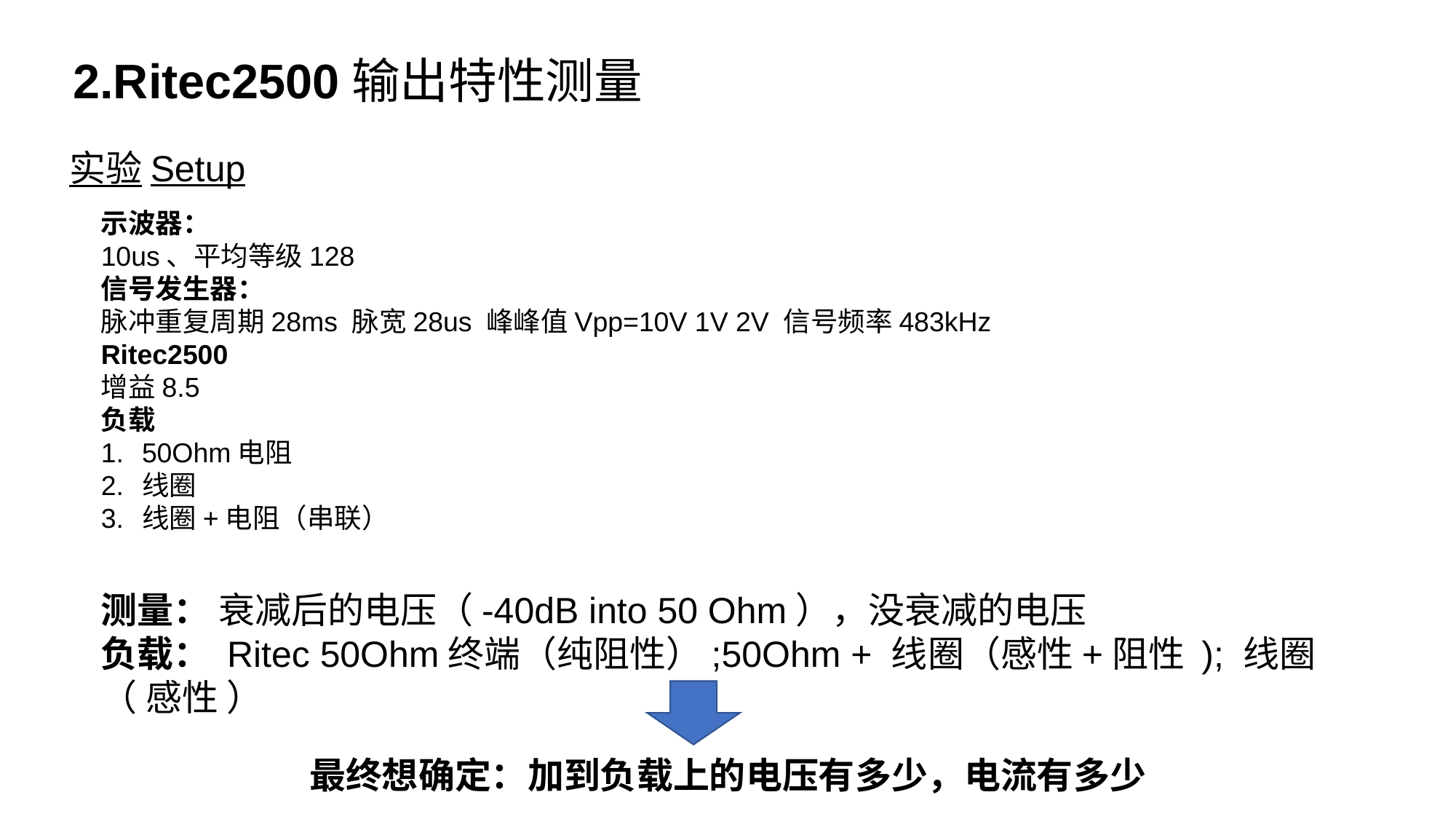

2.Ritec2500输出特性测量

实验Setup
示波器：
10us、平均等级128
信号发生器：
脉冲重复周期28ms 脉宽28us 峰峰值Vpp=10V 1V 2V 信号频率483kHz
Ritec2500
增益8.5
负载
50Ohm电阻
线圈
线圈+电阻（串联）
测量： 衰减后的电压（-40dB into 50 Ohm），没衰减的电压
负载： Ritec 50Ohm终端（纯阻性）;50Ohm + 线圈（感性+阻性 ); 线圈（ 感性 ）

最终想确定：加到负载上的电压有多少，电流有多少